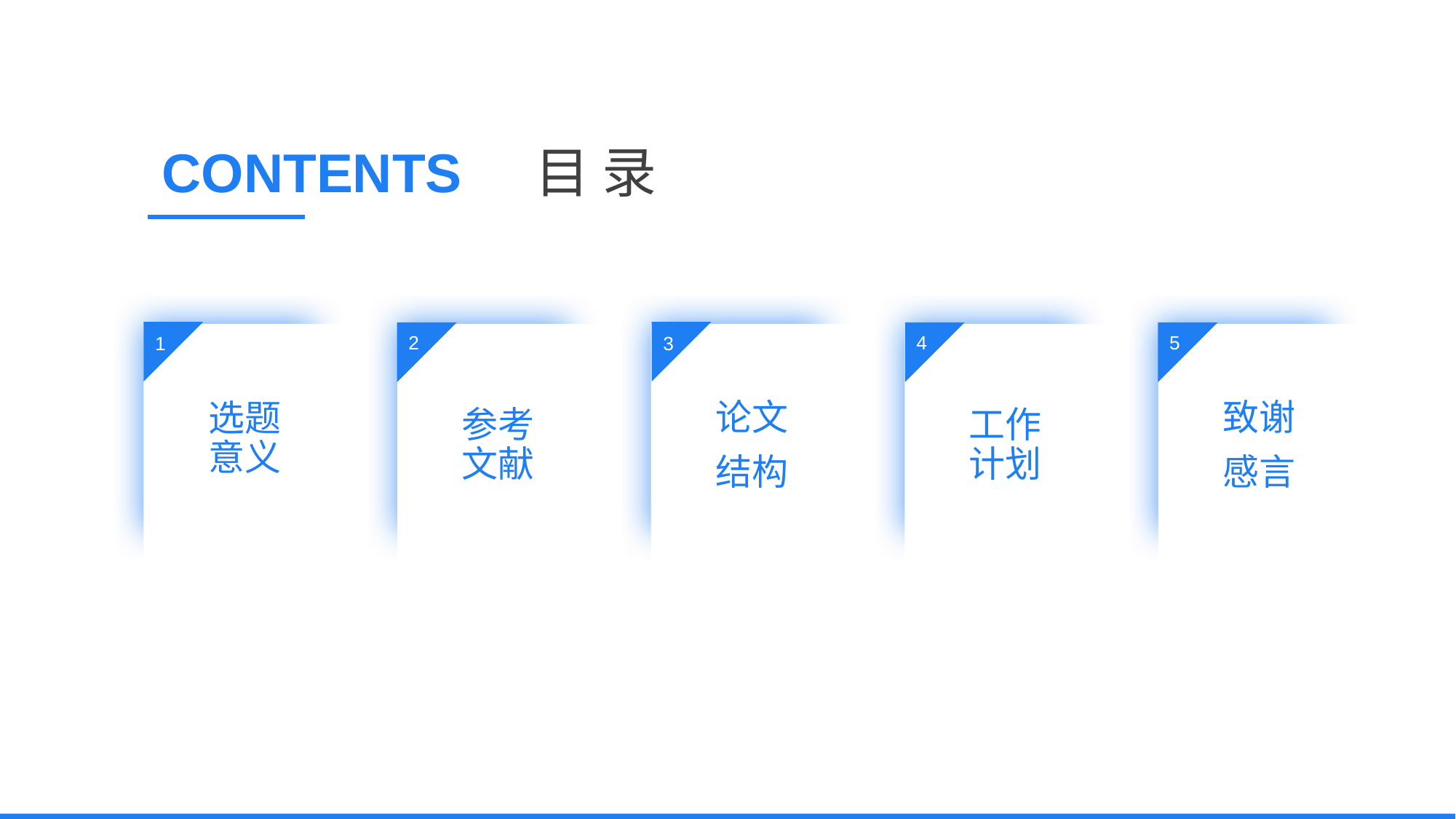

CONTENTS
目 录
2
4
5
1
3

选题意义
参考文献
论文
结构
工作计划
致谢
感言